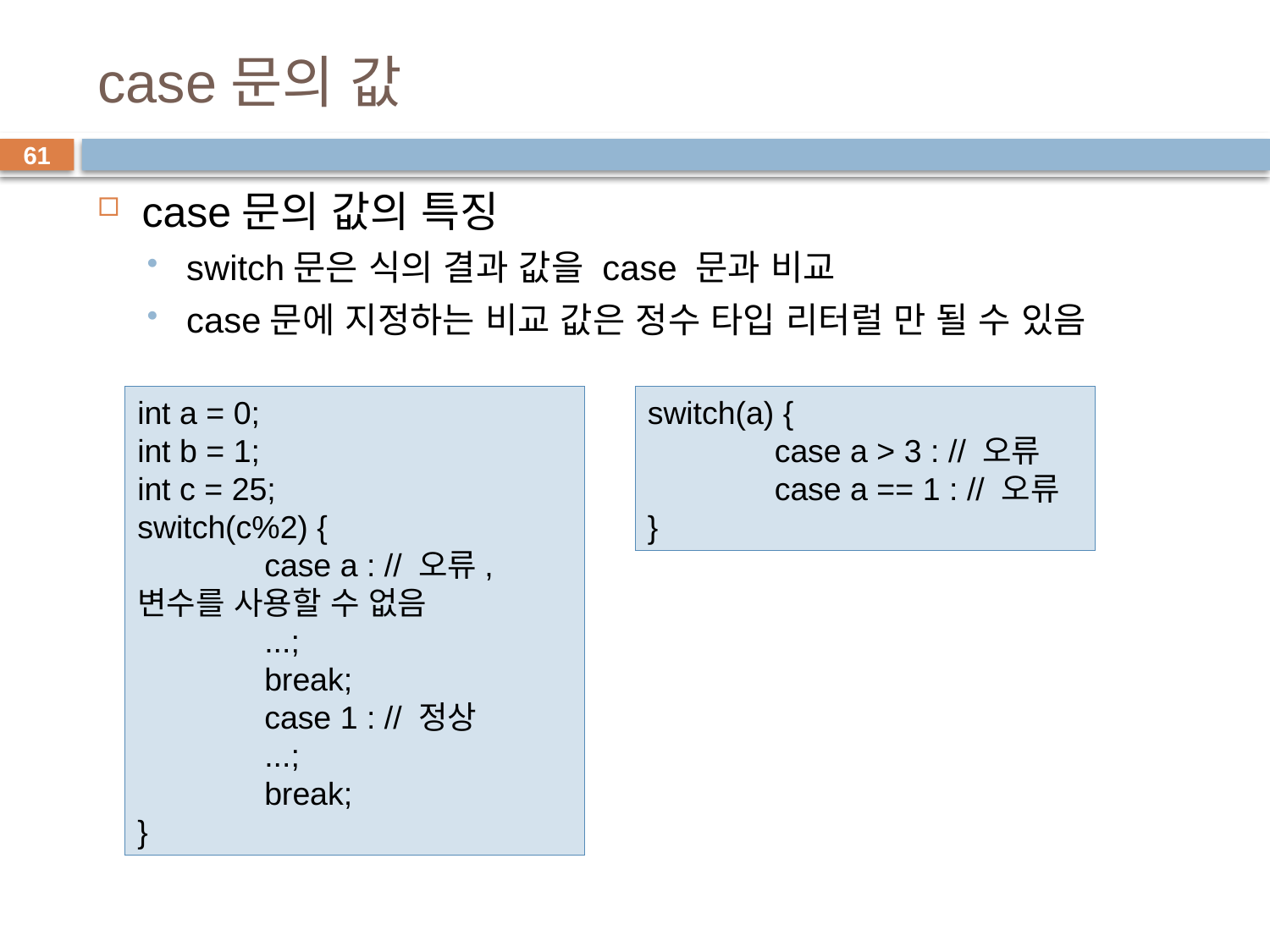

# case문의 값
61
case문의 값의 특징
switch문은 식의 결과 값을 case 문과 비교
case문에 지정하는 비교 값은 정수 타입 리터럴 만 될 수 있음

switch(a) {
	case a > 3 : // 오류
	case a == 1 : // 오류
}
int a = 0;
int b = 1;
int c = 25;
switch(c%2) {
	case a : // 오류, 변수를 사용할 수 없음
	...;
	break;
	case 1 : // 정상
	...;
	break;
}